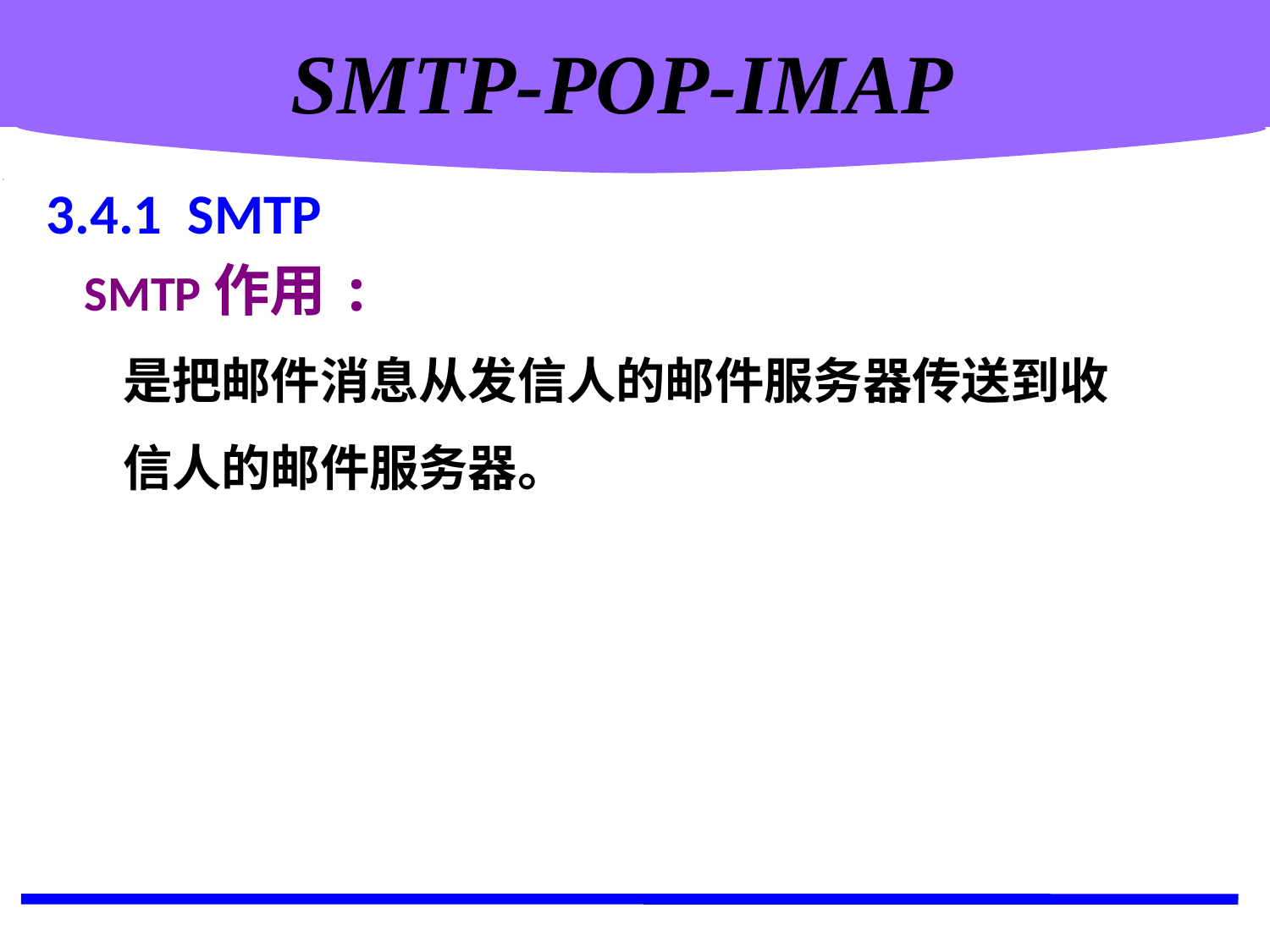

计算机网络概述
SMTP-POP-IMAP

 3.4.1  SMTP

   SMTP作用:
     是把邮件消息从发信人的邮件服务器传送到收
     信人的邮件服务器。